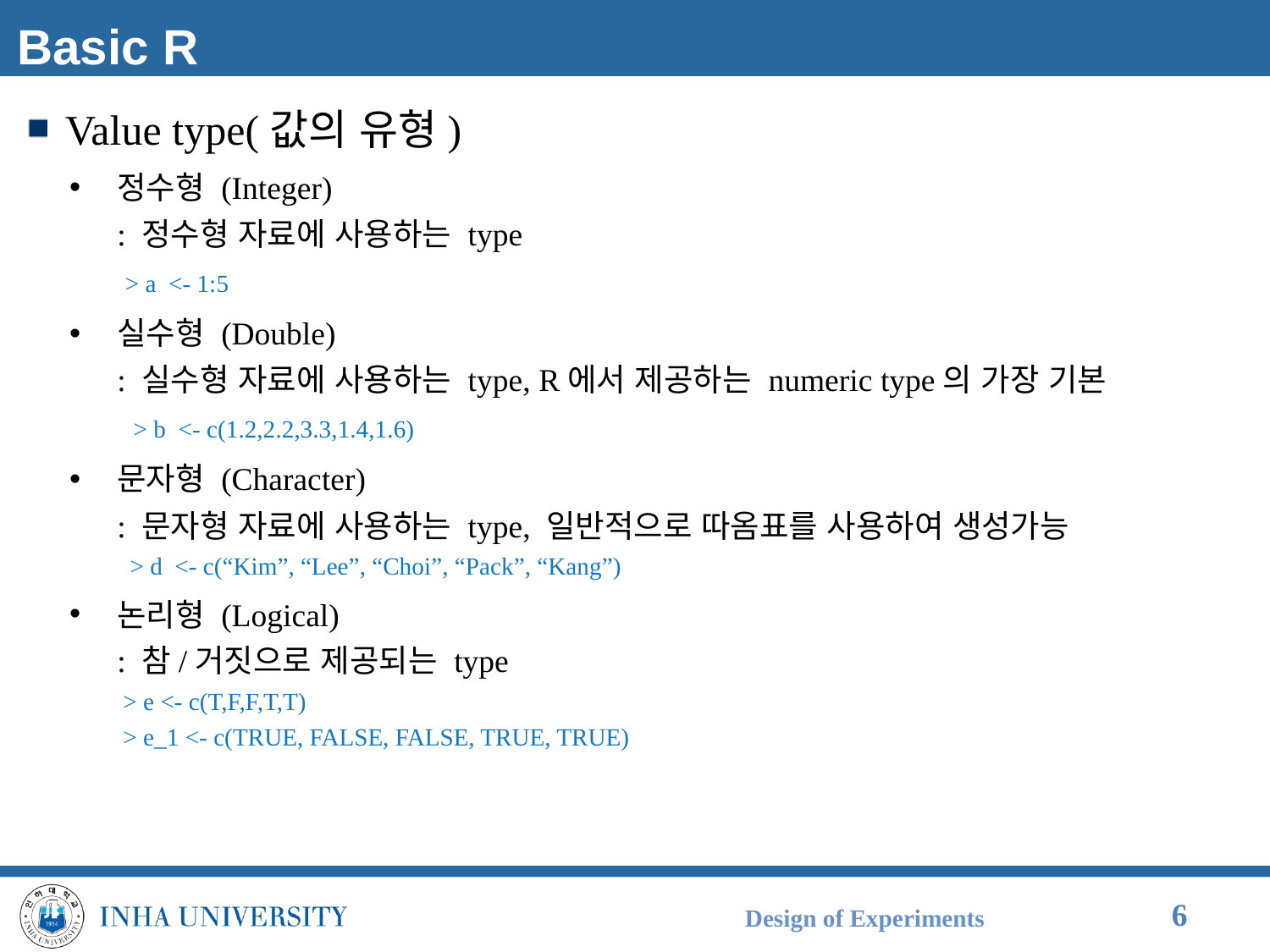

# Basic R
Value type(값의 유형)
정수형 (Integer)
: 정수형 자료에 사용하는 type
 > a  <- 1:5
실수형 (Double)
: 실수형 자료에 사용하는 type, R에서 제공하는 numeric type의 가장 기본
 > b  <- c(1.2,2.2,3.3,1.4,1.6)
문자형 (Character)
: 문자형 자료에 사용하는 type, 일반적으로 따옴표를 사용하여 생성가능
 > d  <- c(“Kim”, “Lee”, “Choi”, “Pack”, “Kang”)
논리형 (Logical)
: 참/거짓으로 제공되는 type
 > e <- c(T,F,F,T,T)
 > e_1 <- c(TRUE, FALSE, FALSE, TRUE, TRUE)
Design of Experiments